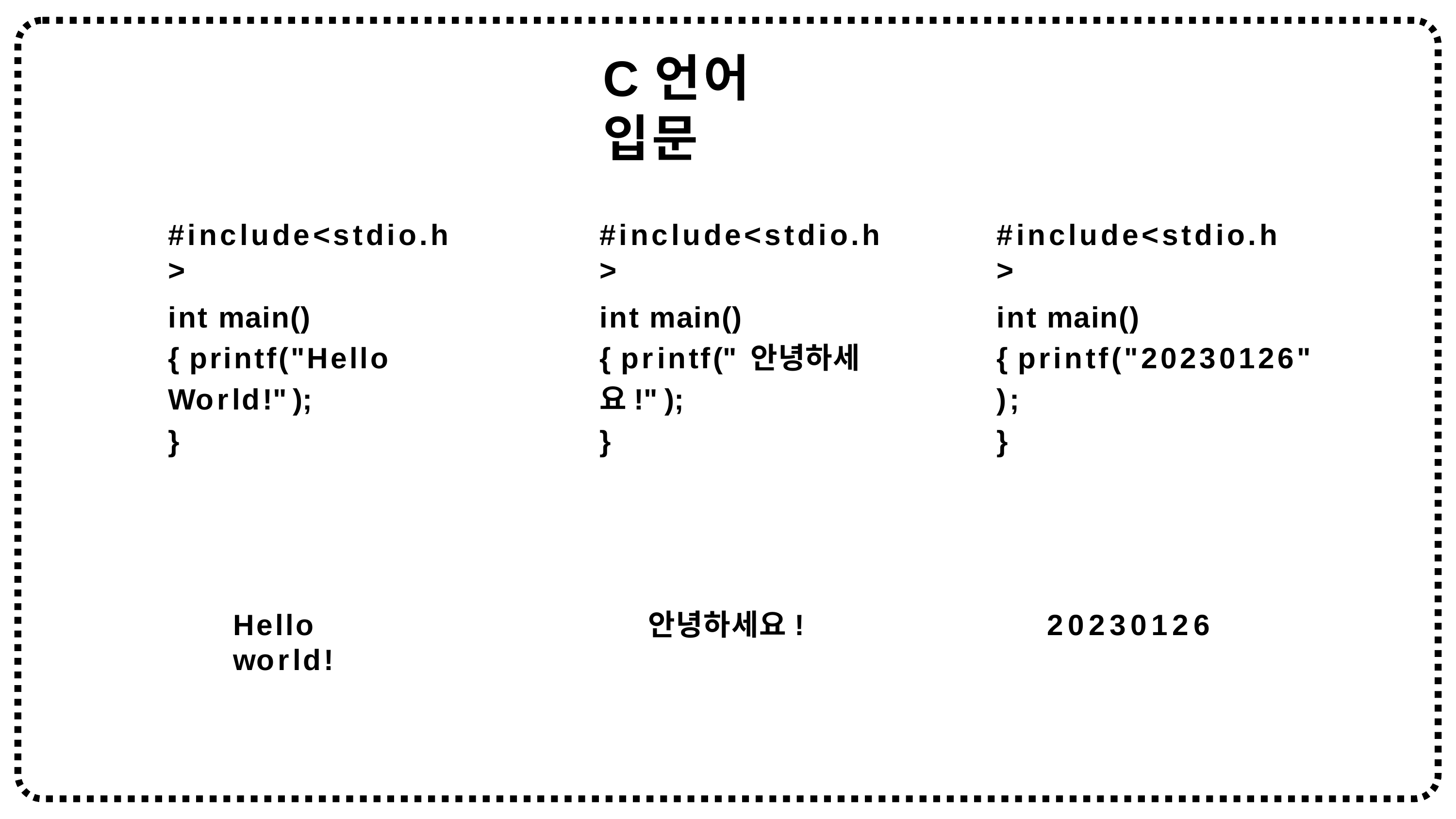

# C언어 입문
#include<stdio.h>
#include<stdio.h>
#include<stdio.h>
int main(){ printf("Hello World!");
int main(){ printf("안녕하세요!");
int main(){ printf("20230126");
}
}
}
Hello world!
안녕하세요!
20230126